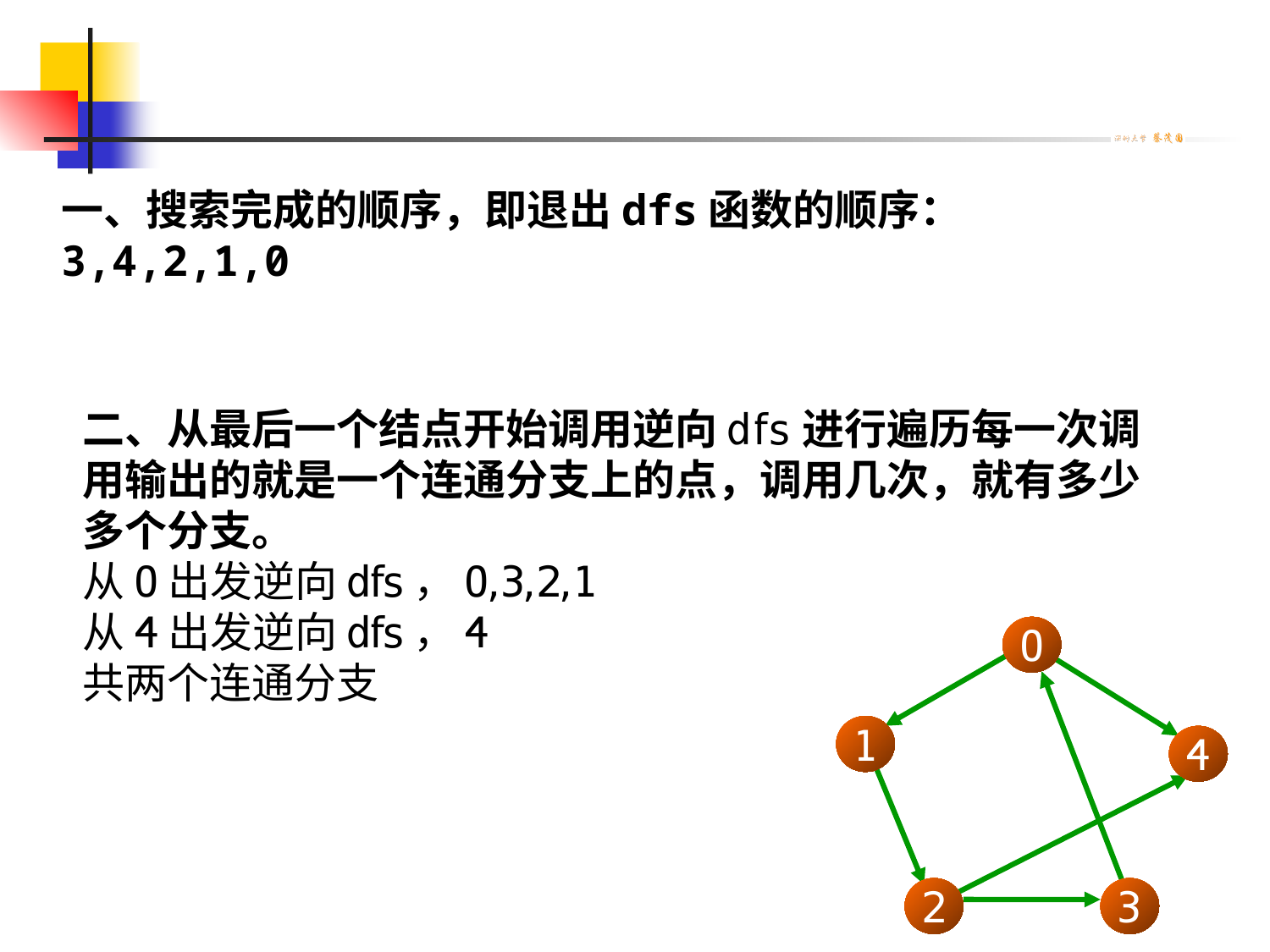

#
一、搜索完成的顺序，即退出dfs函数的顺序：
3,4,2,1,0
二、从最后一个结点开始调用逆向dfs进行遍历每一次调用输出的就是一个连通分支上的点，调用几次，就有多少多个分支。
从0出发逆向dfs，0,3,2,1
从4出发逆向dfs，4
共两个连通分支
0

1
4

2
3